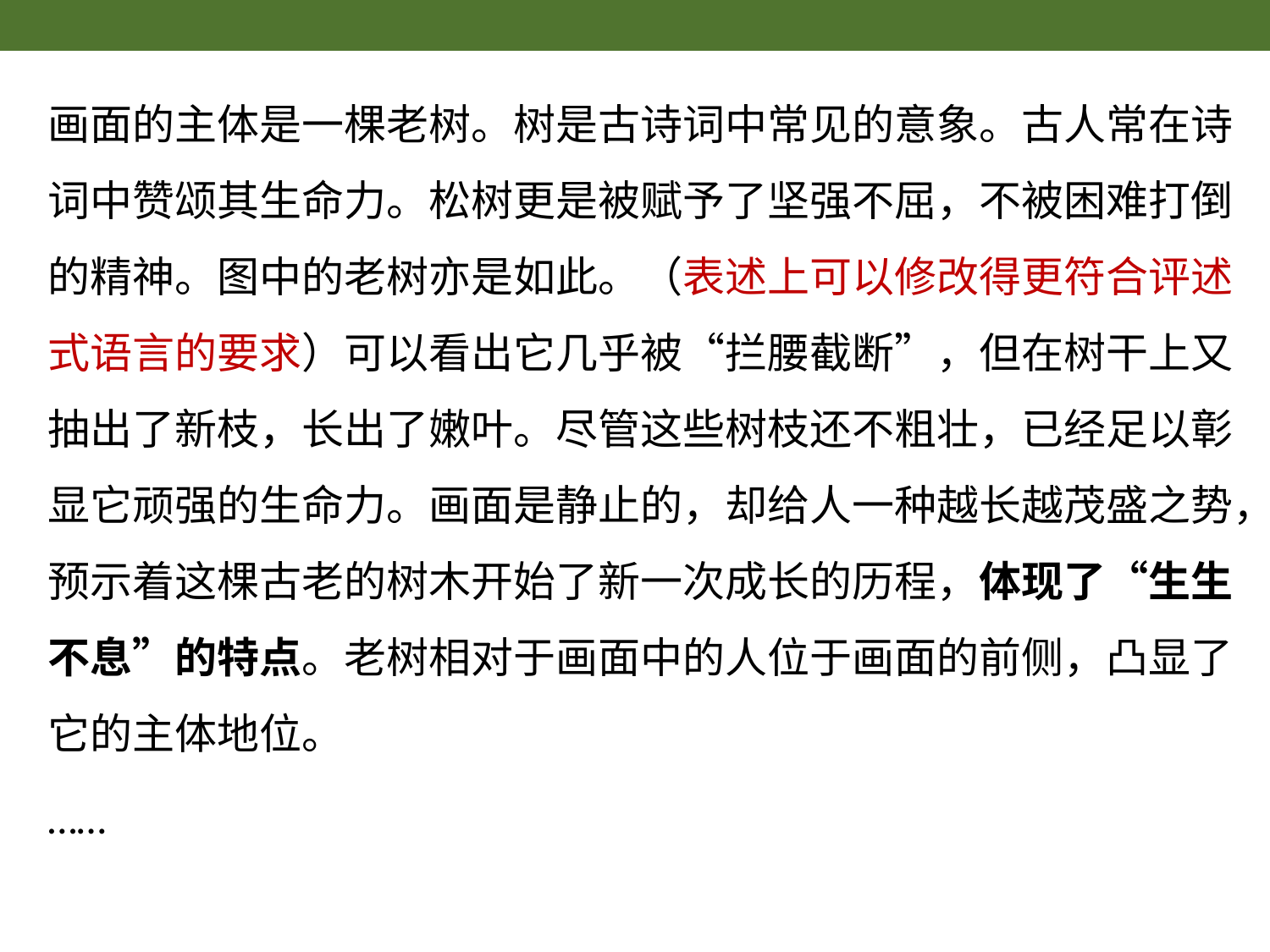

画面的主体是一棵老树。树是古诗词中常见的意象。古人常在诗词中赞颂其生命力。松树更是被赋予了坚强不屈，不被困难打倒的精神。图中的老树亦是如此。（表述上可以修改得更符合评述式语言的要求）可以看出它几乎被“拦腰截断”，但在树干上又抽出了新枝，长出了嫩叶。尽管这些树枝还不粗壮，已经足以彰显它顽强的生命力。画面是静止的，却给人一种越长越茂盛之势，预示着这棵古老的树木开始了新一次成长的历程，体现了“生生不息”的特点。老树相对于画面中的人位于画面的前侧，凸显了它的主体地位。
……